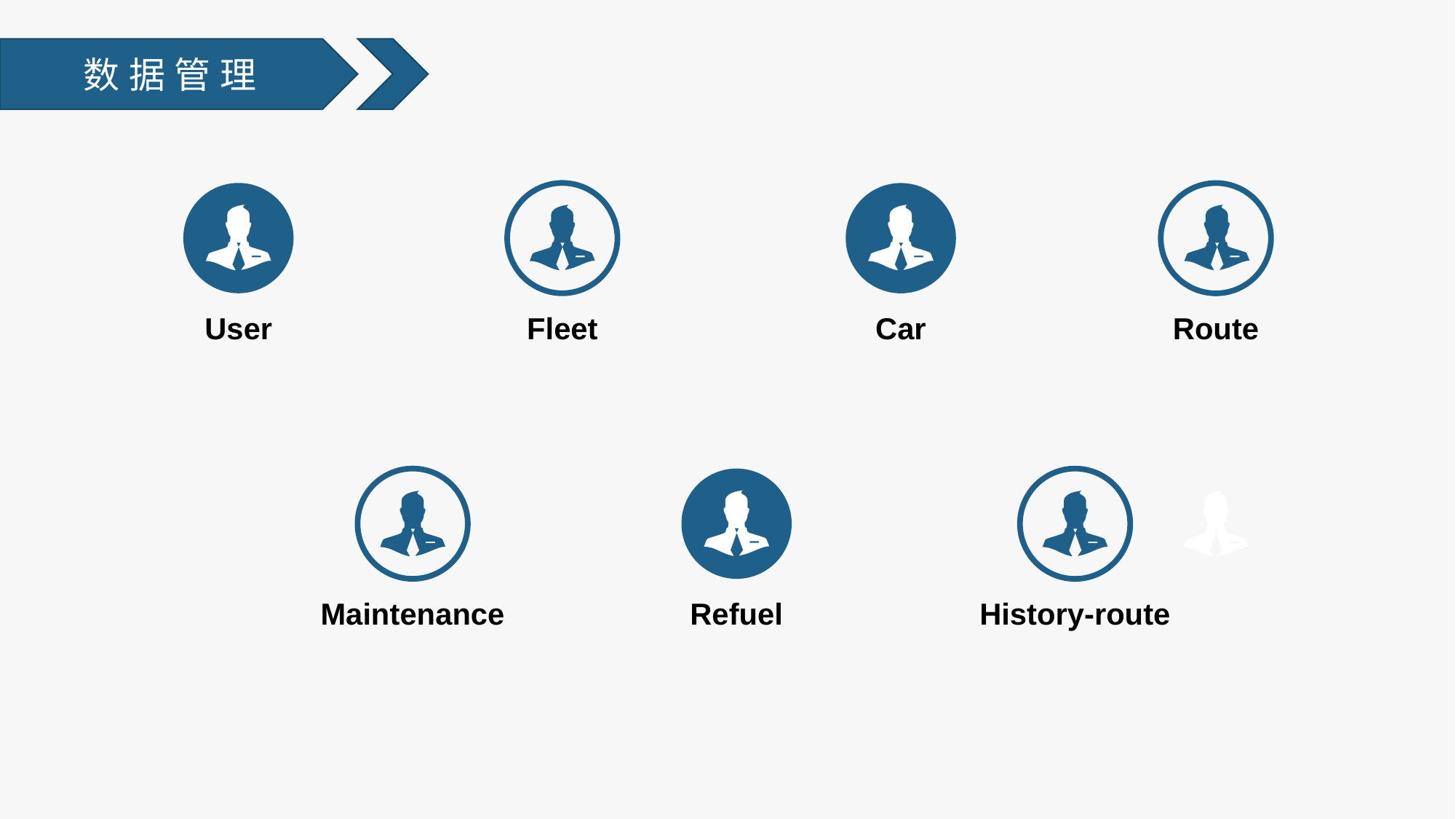

数据管理

User
Fleet
Car
Route

Maintenance
Refuel
History-route